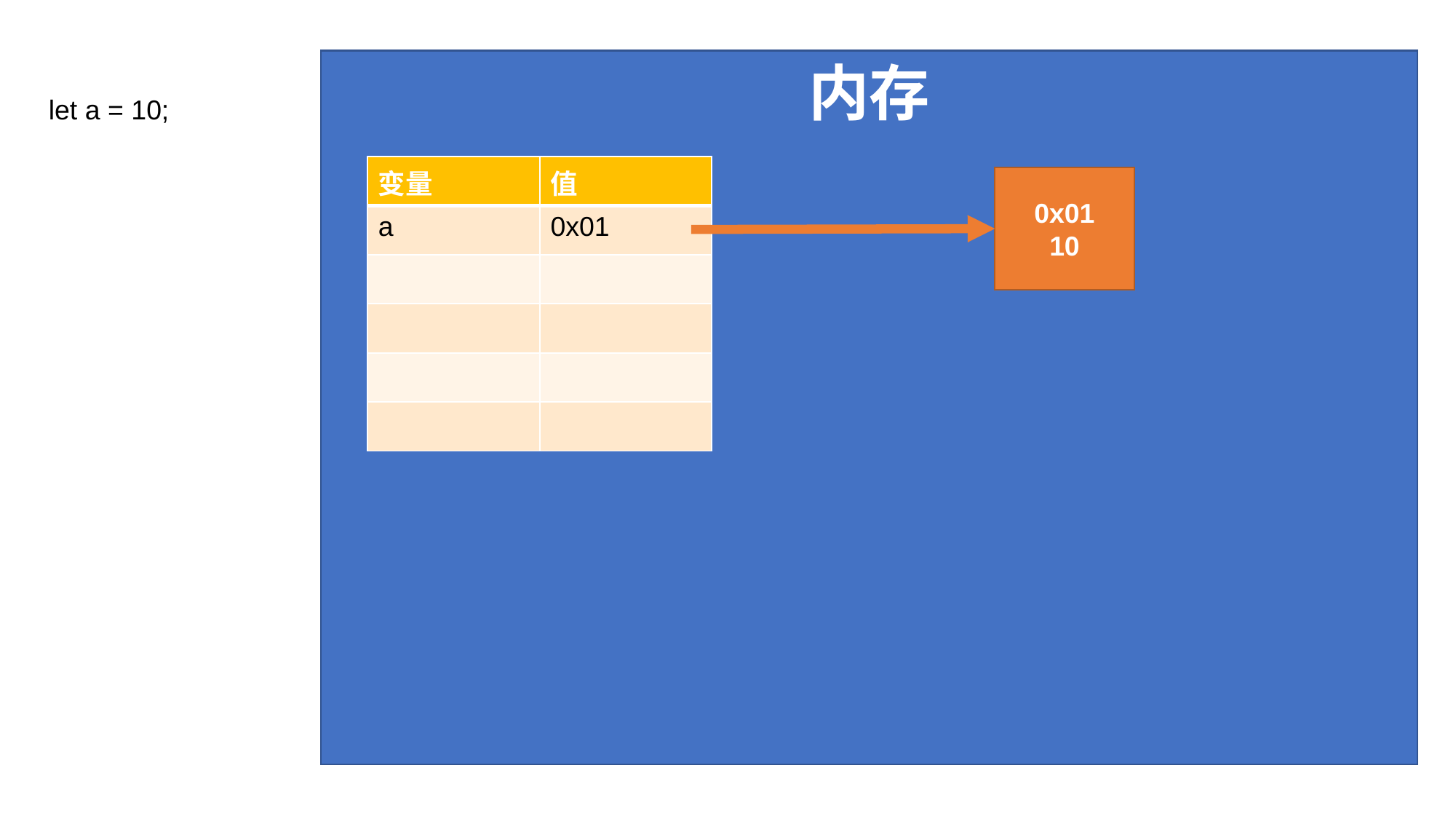

内存

let a = 10;

| 变量 | 值 |
| --- | --- |
| a | 0x01 |
|  |  |
|  |  |
|  |  |
|  |  |
0x01
10